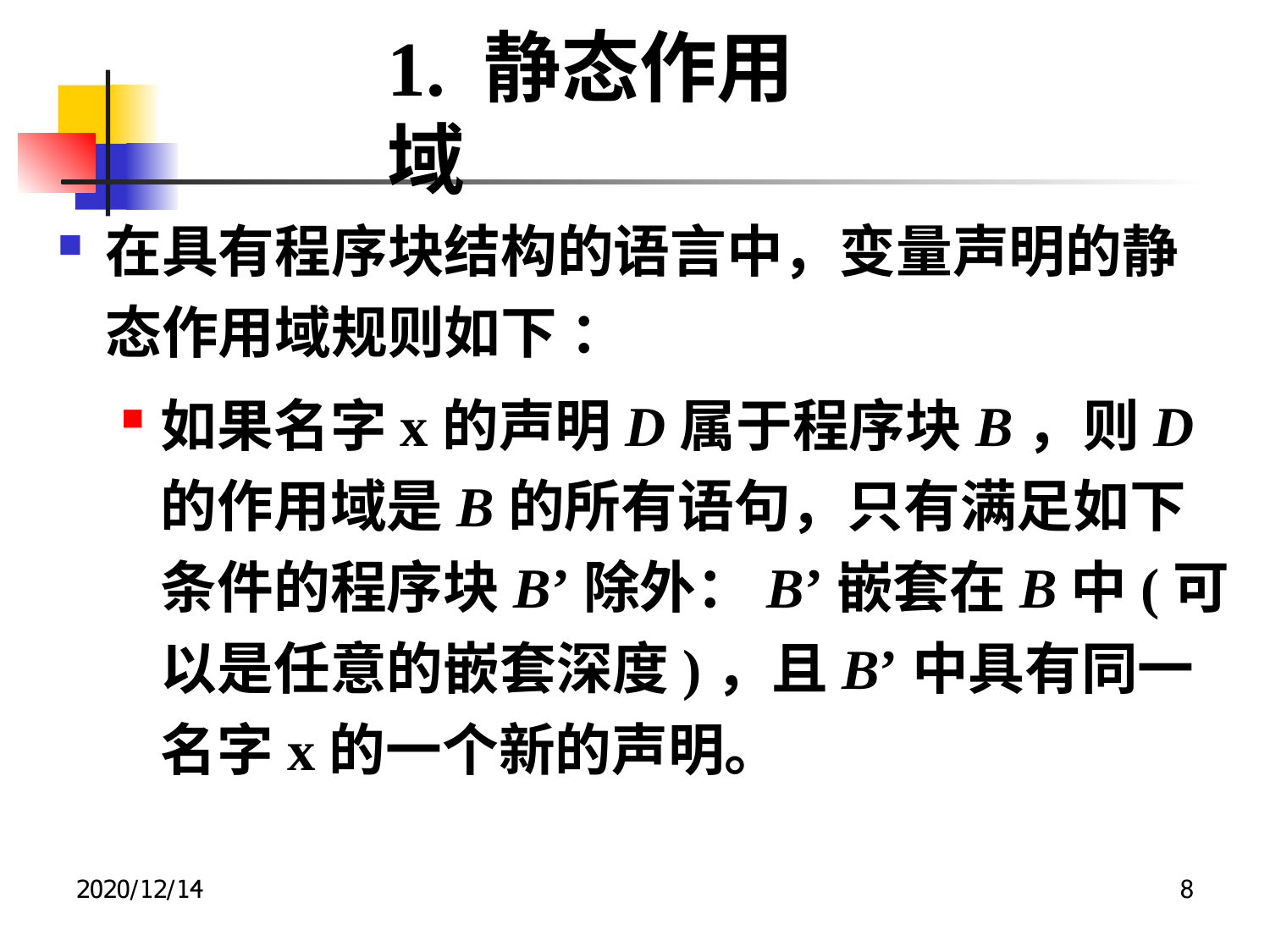

1. 静态作用域
在具有程序块结构的语言中，变量声明的静态作用域规则如下 ：
如果名字x的声明D属于程序块B，则D的作用域是B的所有语句，只有满足如下条件的程序块B’除外：B’嵌套在B中(可以是任意的嵌套深度)，且B’中具有同一名字x的一个新的声明。
2020/12/14
8